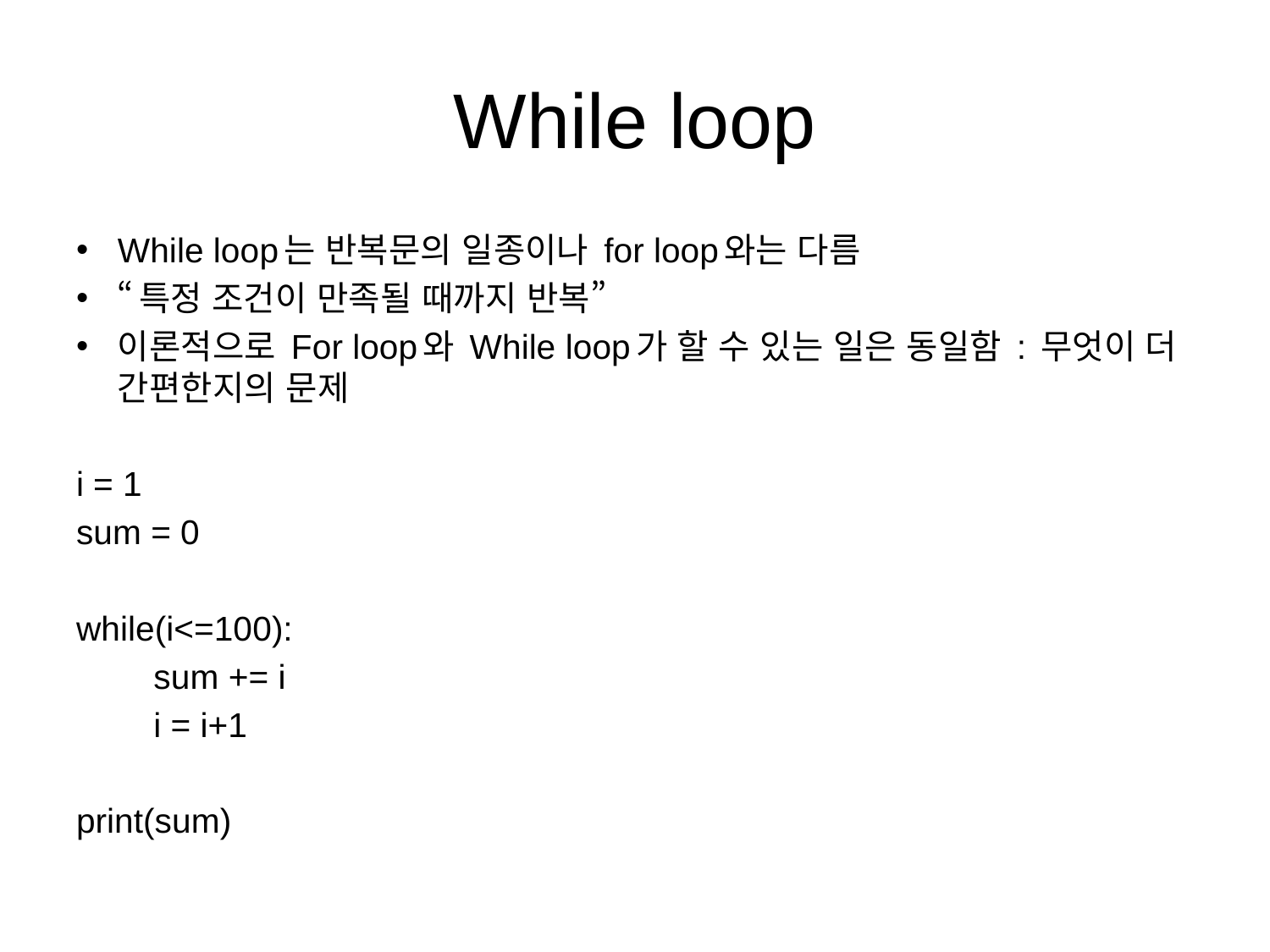

# While loop
While loop는 반복문의 일종이나 for loop와는 다름
“특정 조건이 만족될 때까지 반복”
이론적으로 For loop와 While loop가 할 수 있는 일은 동일함 : 무엇이 더 간편한지의 문제

i = 1
sum = 0

while(i<=100):
	sum += i
	i = i+1

print(sum)